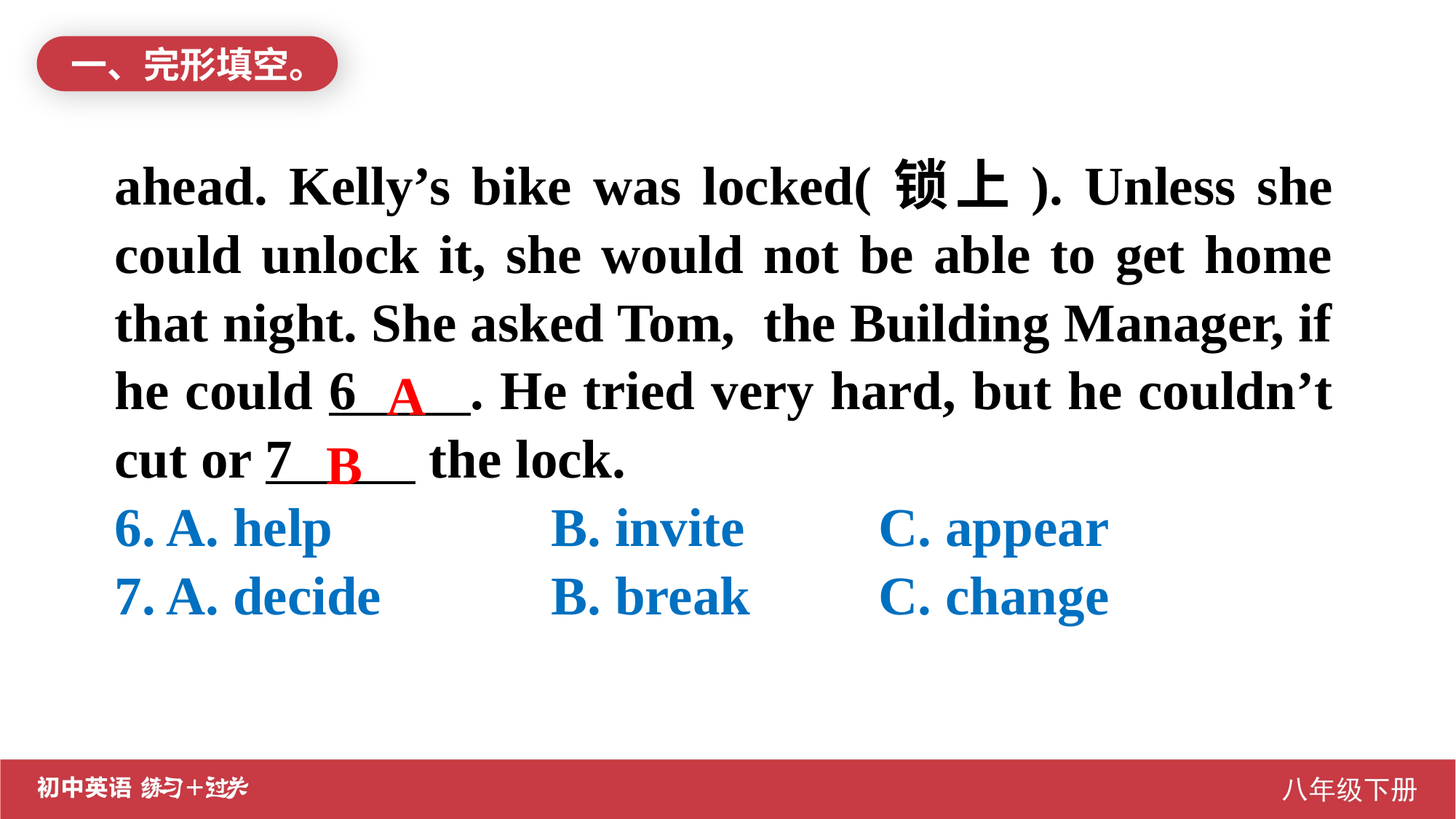

一、完形填空。
ahead. Kelly’s bike was locked(锁上). Unless she could unlock it, she would not be able to get home that night. She asked Tom,  the Building Manager, if he could 6       . He tried very hard, but he couldn’t cut or 7          the lock.
6. A. help		B. invite		C. appear
7. A. decide		B. break		C. change
A
B